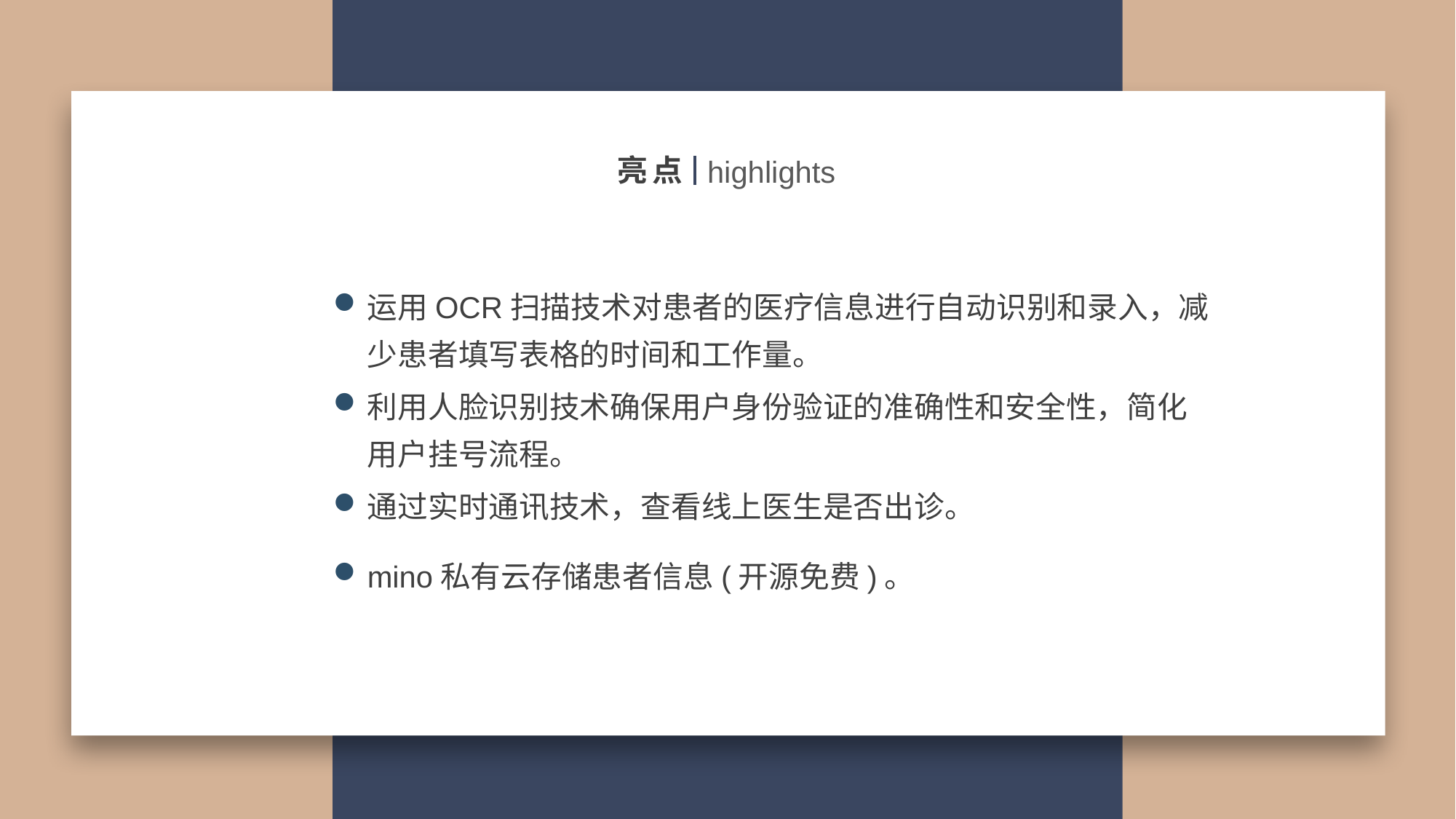

亮点
highlights
运用OCR扫描技术对患者的医疗信息进行自动识别和录入，减少患者填写表格的时间和工作量。
利用人脸识别技术确保用户身份验证的准确性和安全性，简化用户挂号流程。
通过实时通讯技术，查看线上医生是否出诊。
mino私有云存储患者信息(开源免费)。